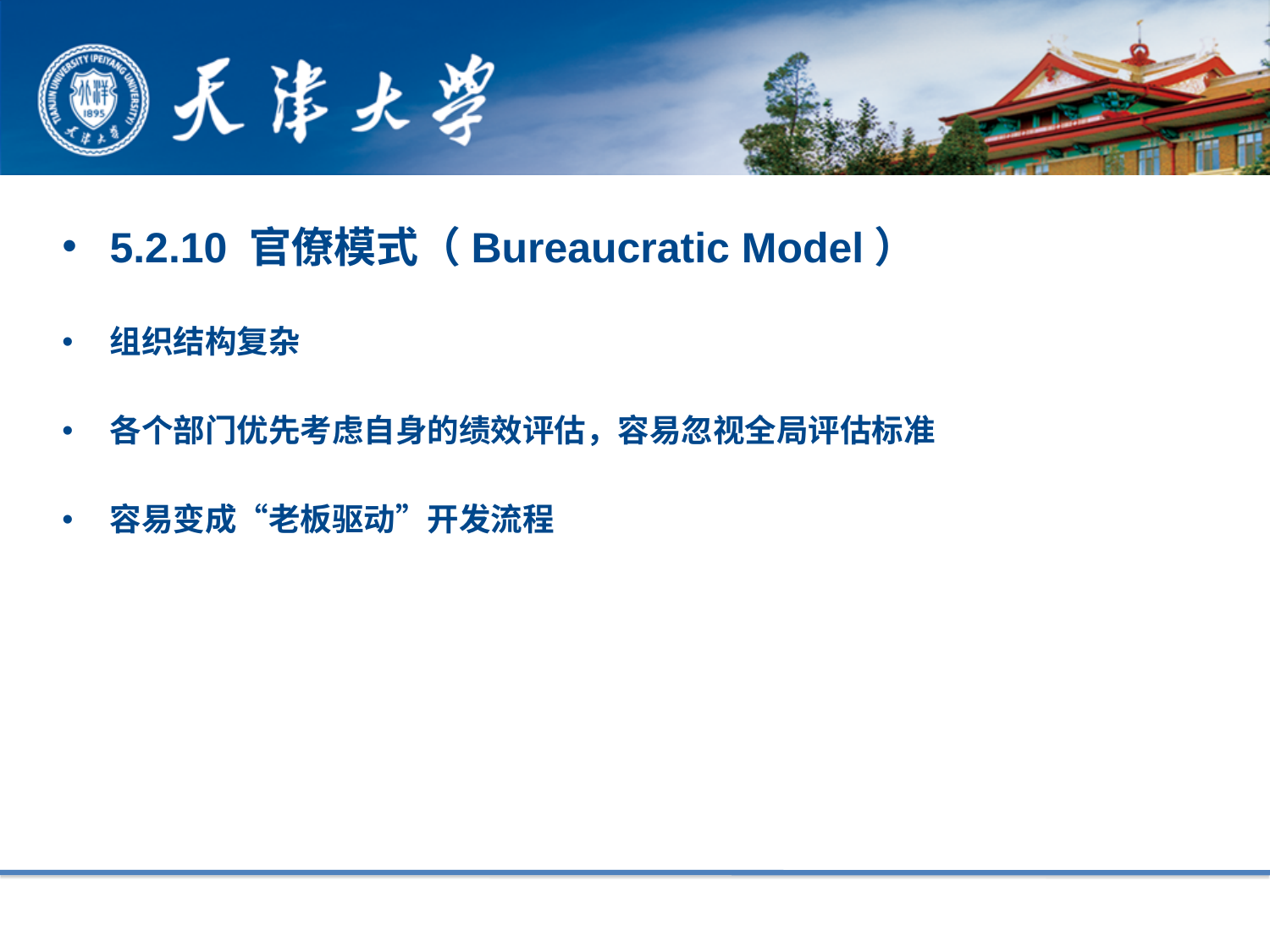

5.2.10 官僚模式（Bureaucratic Model）

组织结构复杂

各个部门优先考虑自身的绩效评估，容易忽视全局评估标准

容易变成“老板驱动”开发流程